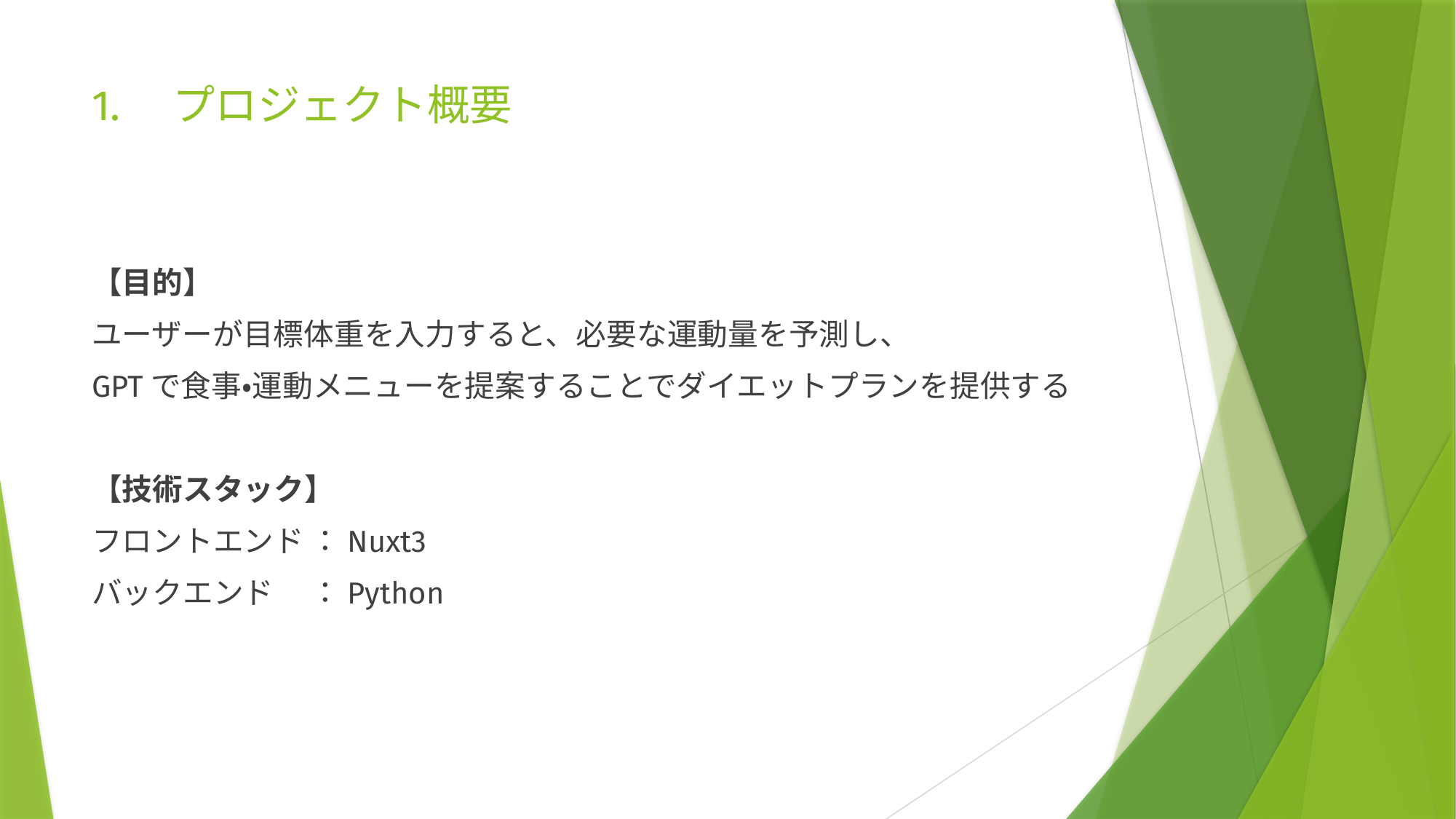

# 1.　プロジェクト概要
【目的】
ユーザーが目標体重を入力すると、必要な運動量を予測し、
GPTで食事・運動メニューを提案することでダイエットプランを提供する

【技術スタック】
フロントエンド	：Nuxt3
バックエンド	：Python